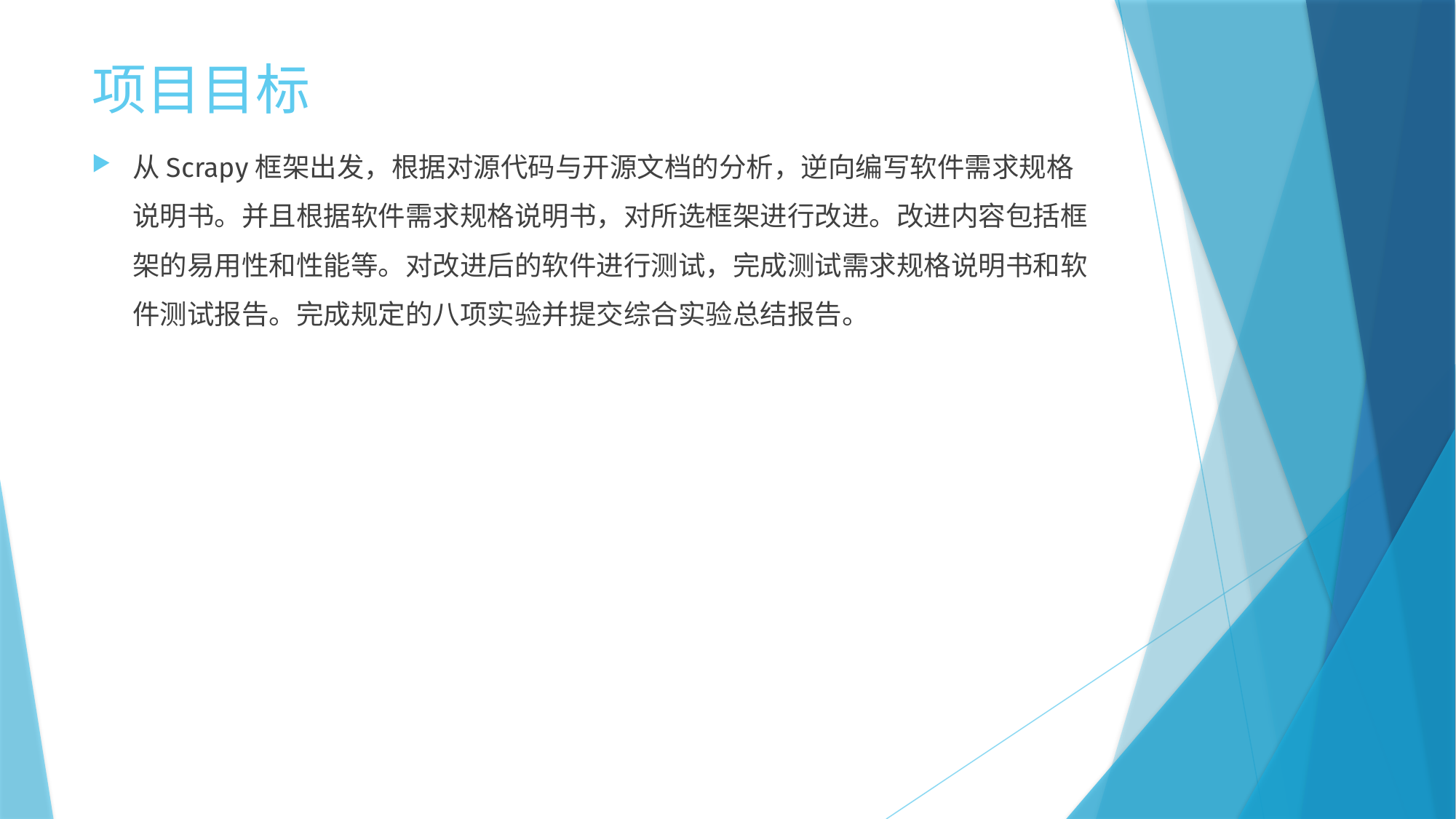

# 项目目标
从Scrapy框架出发，根据对源代码与开源文档的分析，逆向编写软件需求规格说明书。并且根据软件需求规格说明书，对所选框架进行改进。改进内容包括框架的易用性和性能等。对改进后的软件进行测试，完成测试需求规格说明书和软件测试报告。完成规定的八项实验并提交综合实验总结报告。